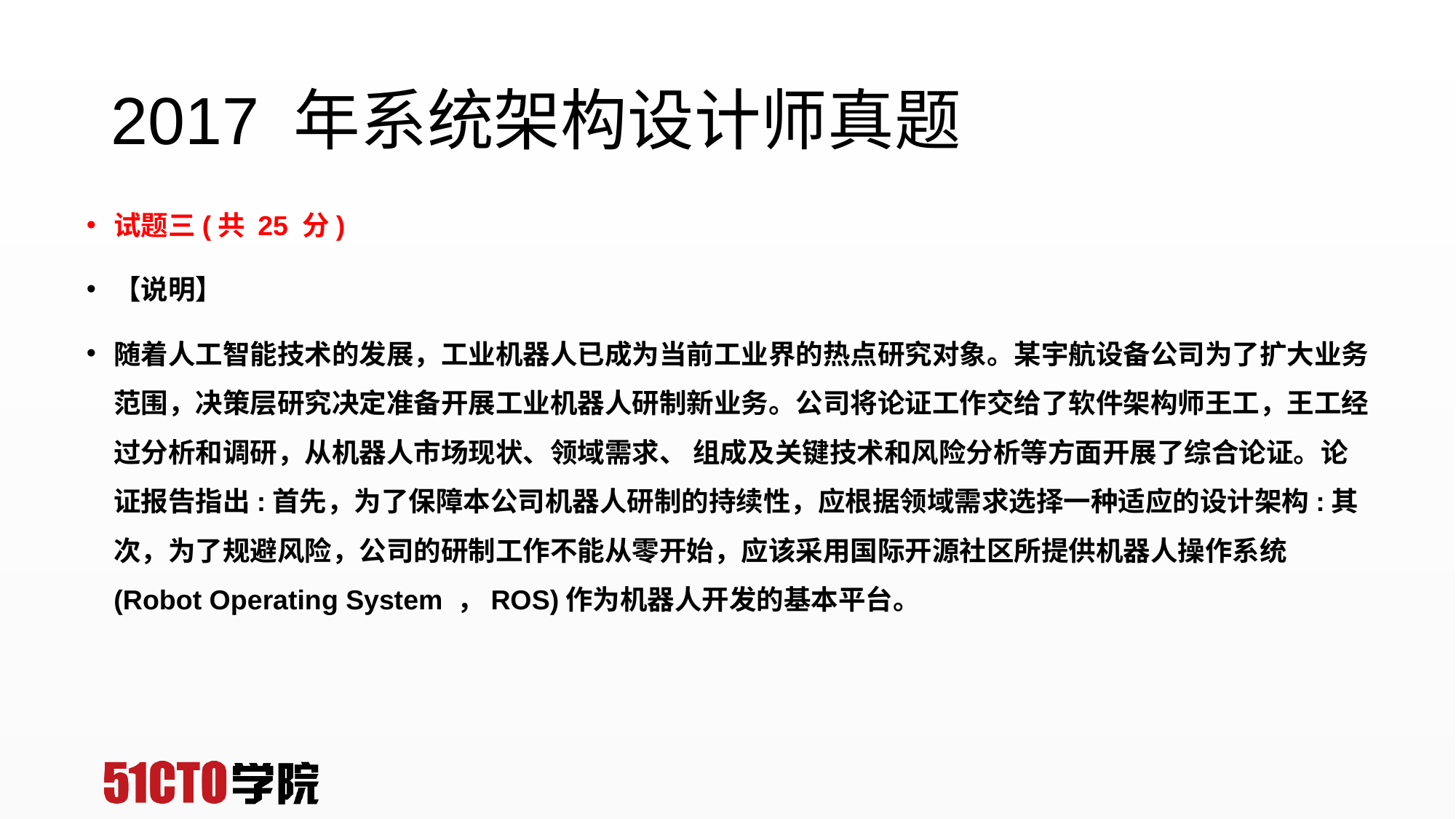

# 2017 年系统架构设计师真题
试题三(共 25 分)
【说明】
随着人工智能技术的发展，工业机器人已成为当前工业界的热点研究对象。某宇航设备公司为了扩大业务范围，决策层研究决定准备开展工业机器人研制新业务。公司将论证工作交给了软件架构师王工，王工经过分析和调研，从机器人市场现状、领域需求、 组成及关键技术和风险分析等方面开展了综合论证。论证报告指出:首先，为了保障本公司机器人研制的持续性，应根据领域需求选择一种适应的设计架构:其次，为了规避风险，公司的研制工作不能从零开始，应该采用国际开源社区所提供机器人操作系统 (Robot Operating System ，ROS)作为机器人开发的基本平台。